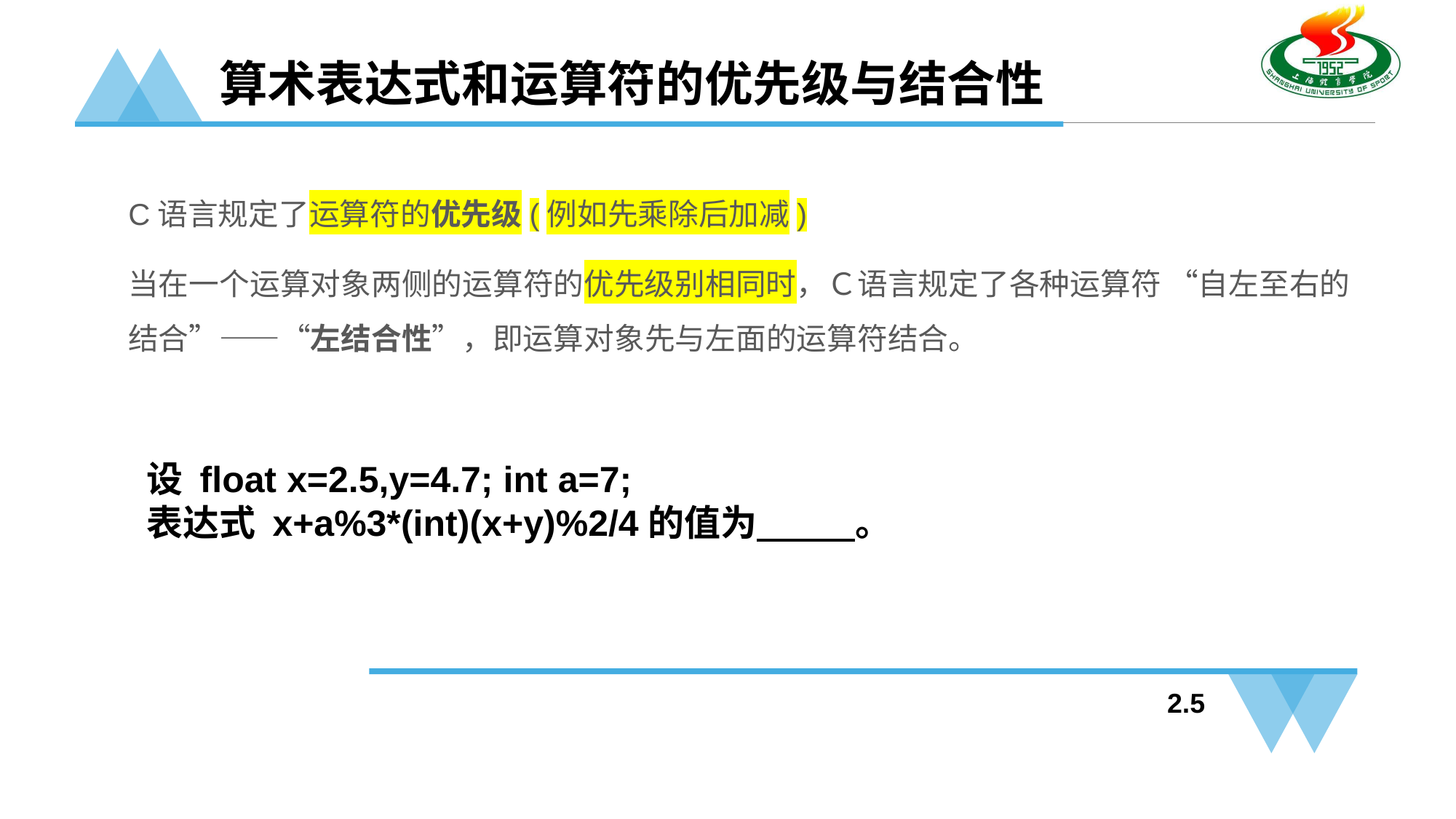

# 算术表达式和运算符的优先级与结合性

C语言规定了运算符的优先级(例如先乘除后加减)
当在一个运算对象两侧的运算符的优先级别相同时，Ｃ语言规定了各种运算符 “自左至右的结合”——“左结合性”，即运算对象先与左面的运算符结合。

设 float x=2.5,y=4.7; int a=7;
表达式 x+a%3*(int)(x+y)%2/4的值为            。

2.5